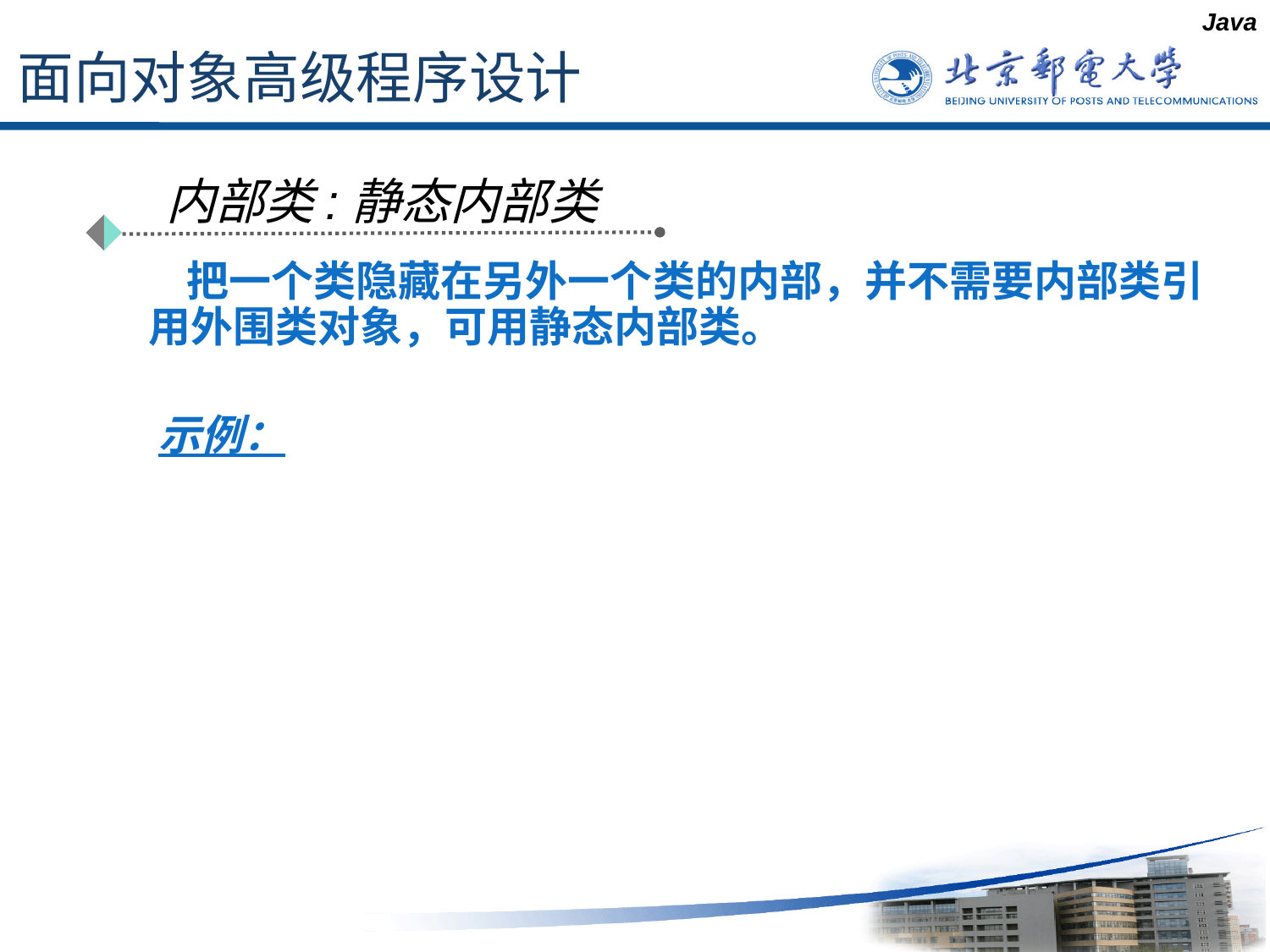

Java
# 面向对象高级程序设计

内部类:静态内部类

        把一个类隐藏在另外一个类的内部，并不需要内部类引用外围类对象，可用静态内部类。

     示例：